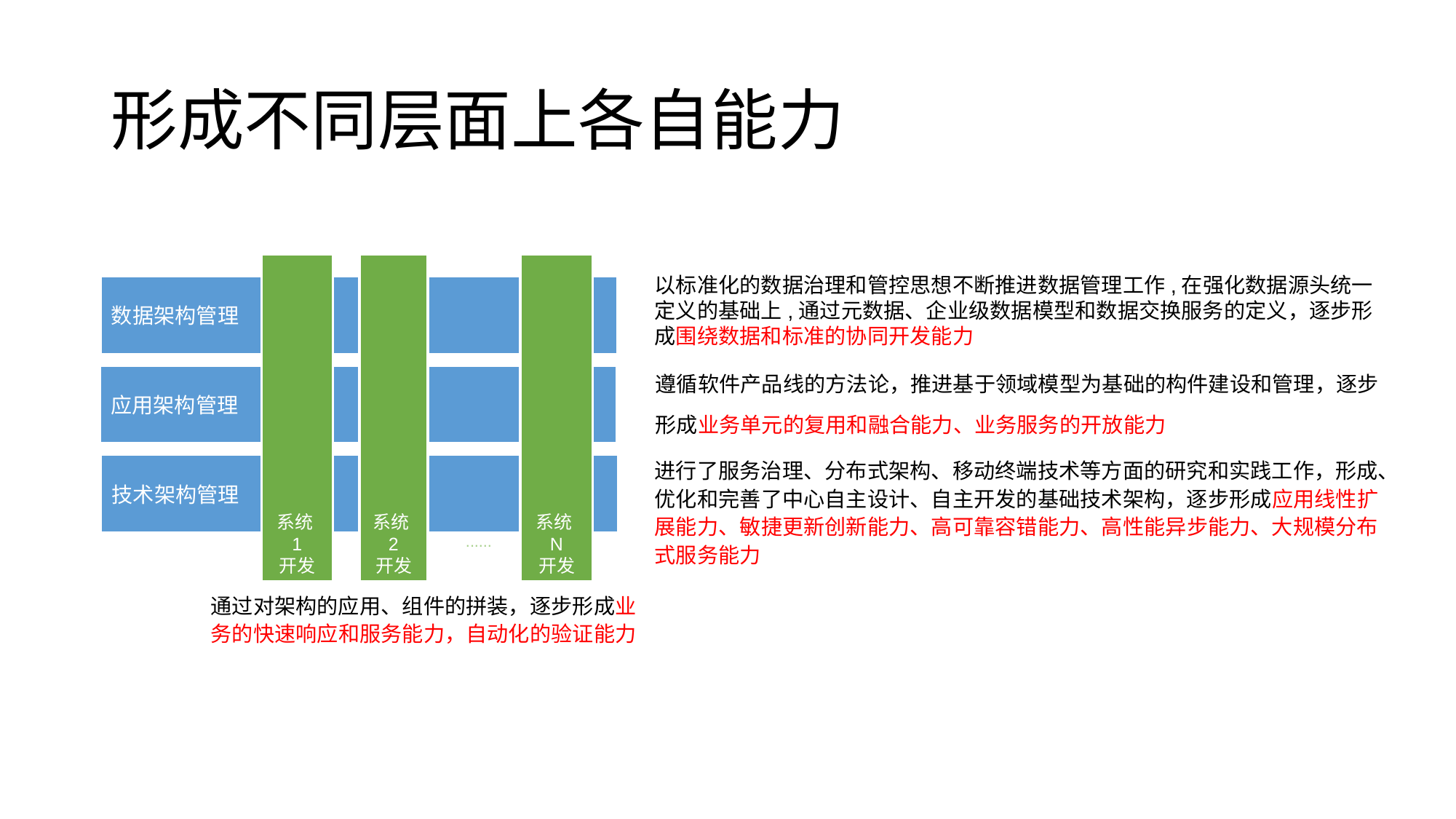

# 形成不同层面上各自能力
系统1
开发
系统2
开发
系统N
开发
以标准化的数据治理和管控思想不断推进数据管理工作,在强化数据源头统一定义的基础上,通过元数据、企业级数据模型和数据交换服务的定义，逐步形成围绕数据和标准的协同开发能力
数据架构管理
应用架构管理
遵循软件产品线的方法论，推进基于领域模型为基础的构件建设和管理，逐步形成业务单元的复用和融合能力、业务服务的开放能力方法
进行了服务治理、分布式架构、移动终端技术等方面的研究和实践工作，形成、优化和完善了中心自主设计、自主开发的基础技术架构，逐步形成应用线性扩展能力、敏捷更新创新能力、高可靠容错能力、高性能异步能力、大规模分布式服务能力
技术架构管理
......
通过对架构的应用、组件的拼装，逐步形成业务的快速响应和服务能力，自动化的验证能力